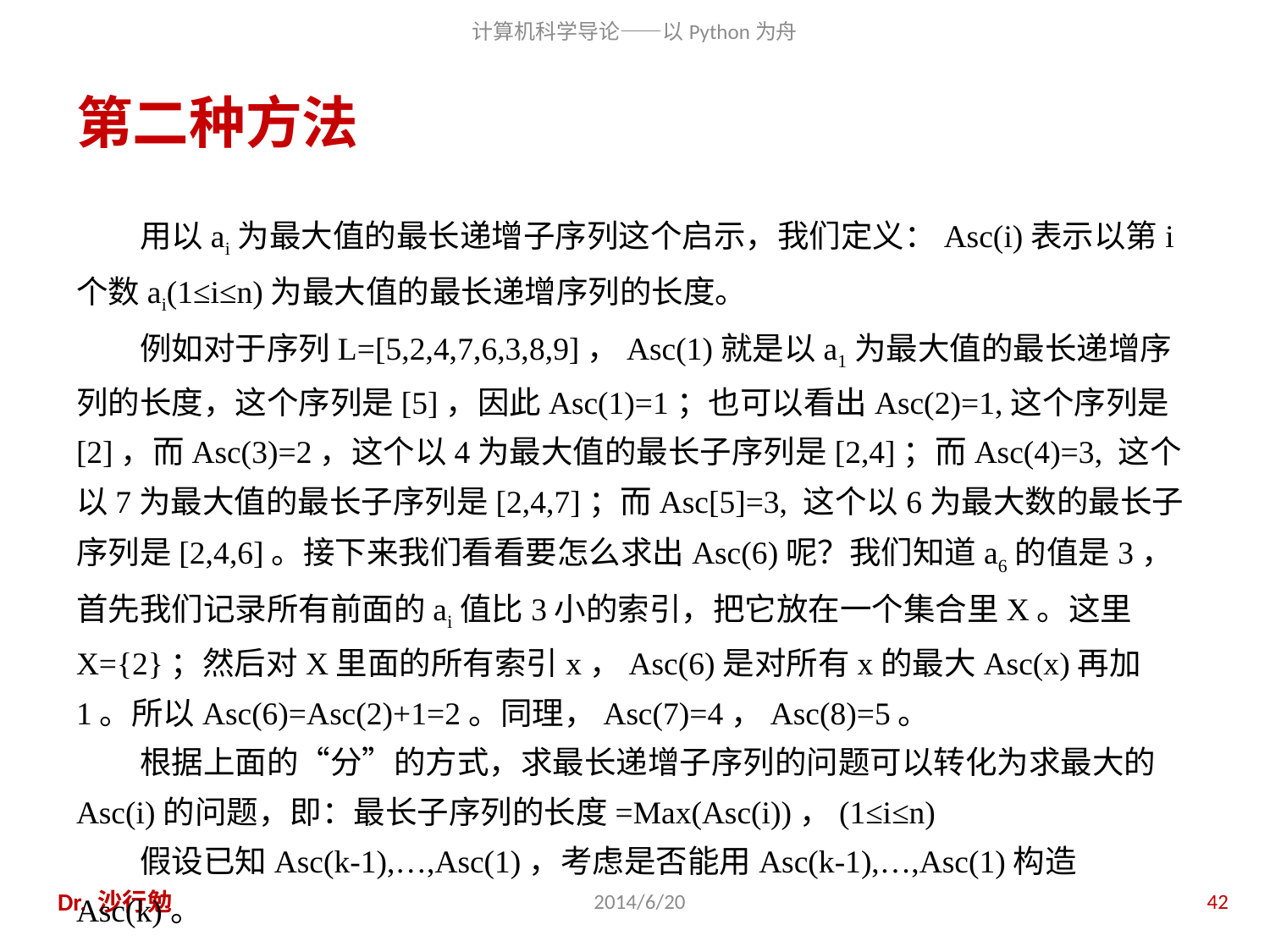

# 第二种方法
用以ai为最大值的最长递增子序列这个启示，我们定义：Asc(i)表示以第i个数ai(1≤i≤n)为最大值的最长递增序列的长度。
例如对于序列L=[5,2,4,7,6,3,8,9]，Asc(1)就是以a1为最大值的最长递增序列的长度，这个序列是[5]，因此Asc(1)=1；也可以看出Asc(2)=1,这个序列是[2]，而Asc(3)=2，这个以4为最大值的最长子序列是[2,4]；而Asc(4)=3, 这个以7为最大值的最长子序列是[2,4,7]；而Asc[5]=3, 这个以6为最大数的最长子序列是[2,4,6]。接下来我们看看要怎么求出Asc(6)呢？我们知道a6的值是3，首先我们记录所有前面的ai值比3小的索引，把它放在一个集合里X。这里X={2}；然后对X里面的所有索引x，Asc(6)是对所有x的最大Asc(x)再加1。所以Asc(6)=Asc(2)+1=2。同理，Asc(7)=4，Asc(8)=5。
根据上面的“分”的方式，求最长递增子序列的问题可以转化为求最大的Asc(i)的问题，即：最长子序列的长度=Max(Asc(i))，(1≤i≤n)
假设已知Asc(k-1),…,Asc(1)，考虑是否能用Asc(k-1),…,Asc(1)构造Asc(k)。

Dr. 沙行勉
2014/6/20
42